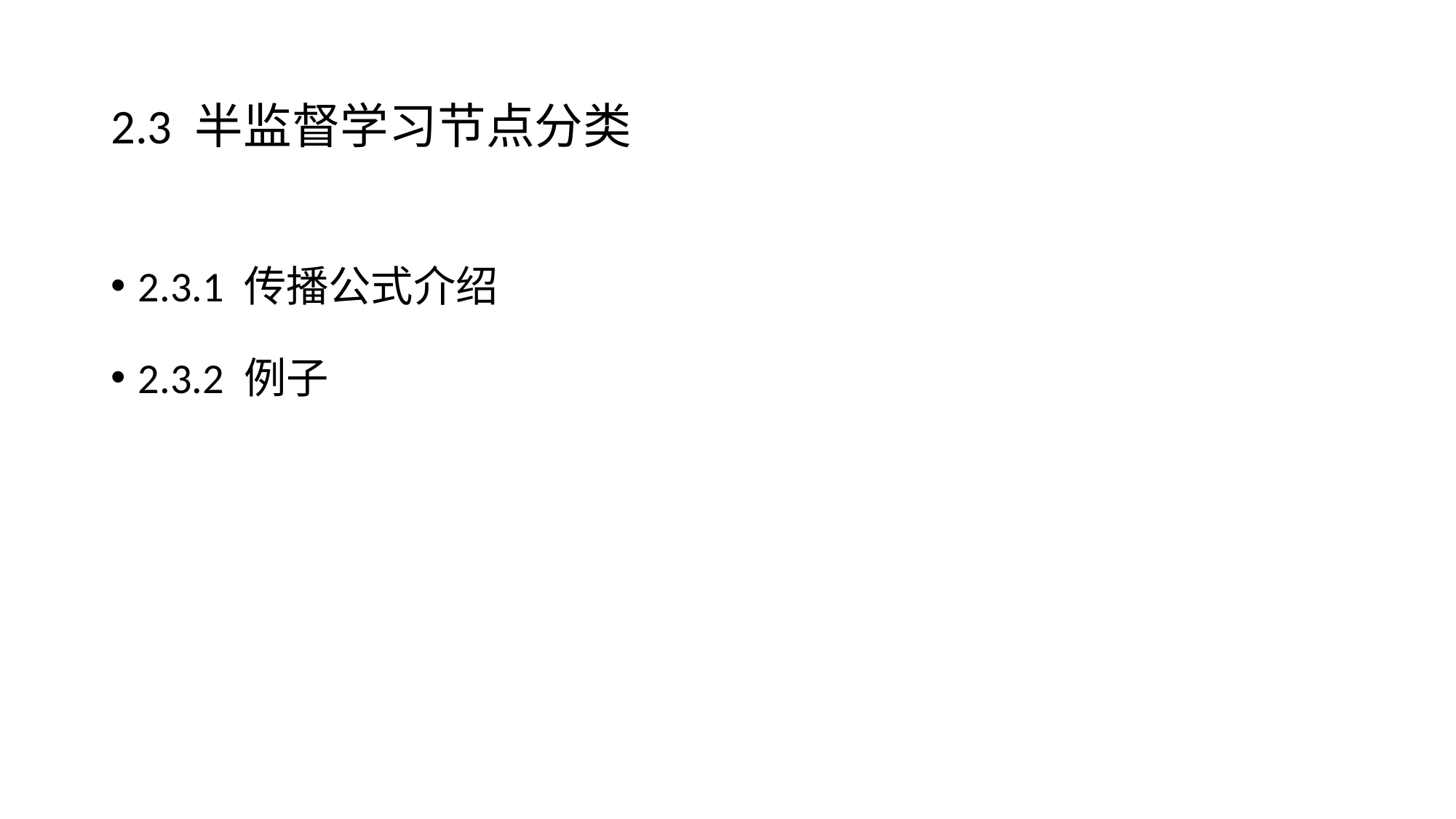

# 2.3 半监督学习节点分类
2.3.1 传播公式介绍
2.3.2 例子